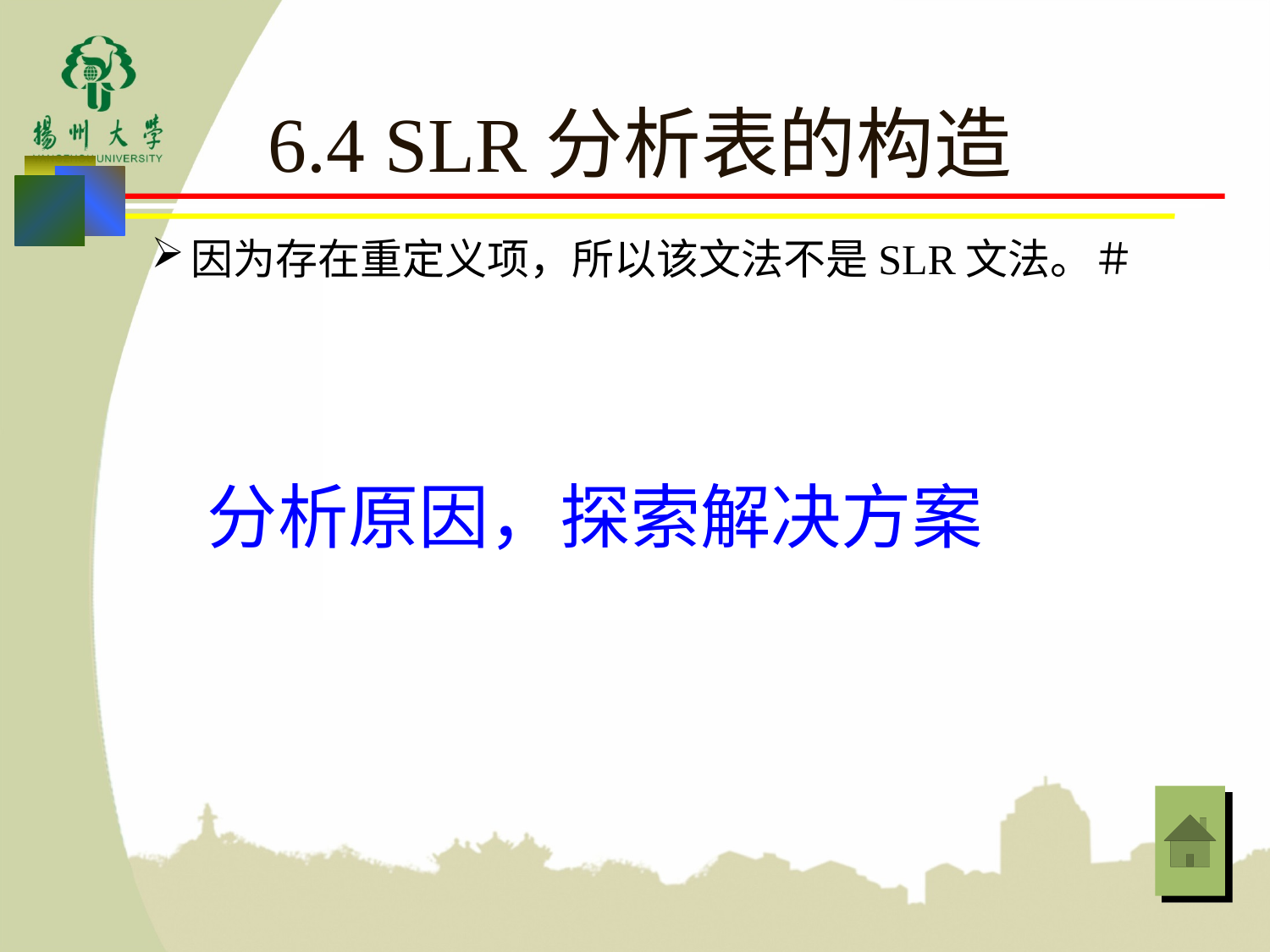

# 6.4 SLR分析表的构造
因为存在重定义项，所以该文法不是SLR文法。＃
分析原因，探索解决方案

76